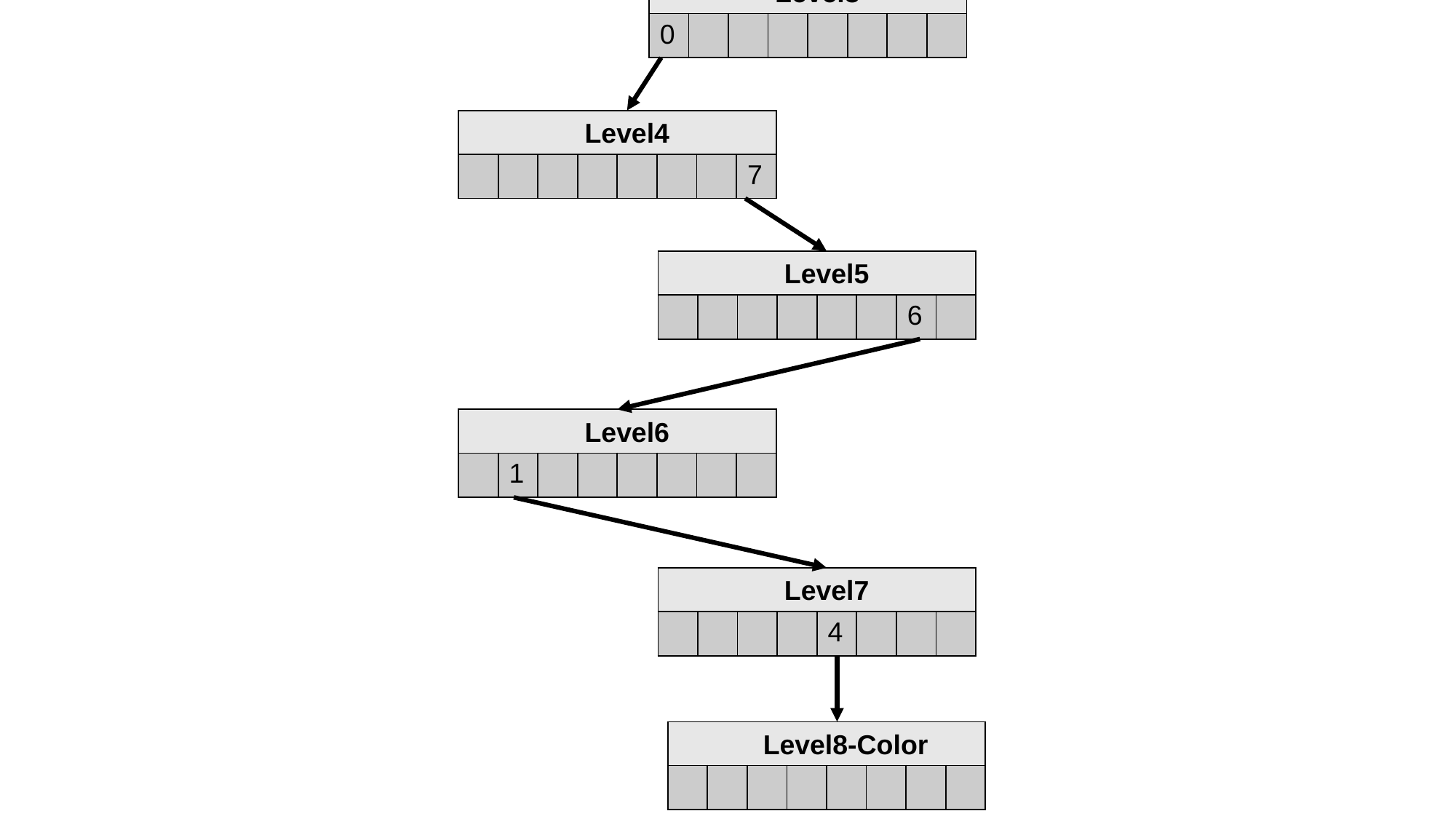

| 结点层数 | 0 | 1 | 2 | 3 | 4 | 5 | 6 | 7 | RGB分量 |
| --- | --- | --- | --- | --- | --- | --- | --- | --- | --- |
| R | 0 | 1 | 1 | 0 | 1 | 1 | 0 | 1 | 109 |
| G | 1 | 1 | 0 | 0 | 1 | 1 | 0 | 0 | 204 |
| B | 1 | 0 | 1 | 0 | 1 | 0 | 1 | 0 | 170 |
| 索引 | 3 | 6 | 5 | 0 | 7 | 6 | 1 | 4 |  |
Root
|  |  |  |  |  |  |  |  |
| --- | --- | --- | --- | --- | --- | --- | --- |
|  |  |  | 3 |  |  |  |  |
|  |  |  |  |  |  |  |  |
| --- | --- | --- | --- | --- | --- | --- | --- |
|  |  |  |  |  |  | 6 |  |
Level1
|  |  |  |  |  |  |  |  |
| --- | --- | --- | --- | --- | --- | --- | --- |
|  |  |  |  |  | 5 |  |  |
Level2
|  |  |  |  |  |  |  |  |
| --- | --- | --- | --- | --- | --- | --- | --- |
| 0 |  |  |  |  |  |  |  |
Level3
|  |  |  |  |  |  |  |  |
| --- | --- | --- | --- | --- | --- | --- | --- |
|  |  |  |  |  |  |  | 7 |
Level4
|  |  |  |  |  |  |  |  |
| --- | --- | --- | --- | --- | --- | --- | --- |
|  |  |  |  |  |  | 6 |  |
Level5
|  |  |  |  |  |  |  |  |
| --- | --- | --- | --- | --- | --- | --- | --- |
|  | 1 |  |  |  |  |  |  |
Level6
|  |  |  |  |  |  |  |  |
| --- | --- | --- | --- | --- | --- | --- | --- |
|  |  |  |  | 4 |  |  |  |
Level7
Level8-Color
|  |  |  |  |  |  |  |  |
| --- | --- | --- | --- | --- | --- | --- | --- |
|  |  |  |  |  |  |  |  |